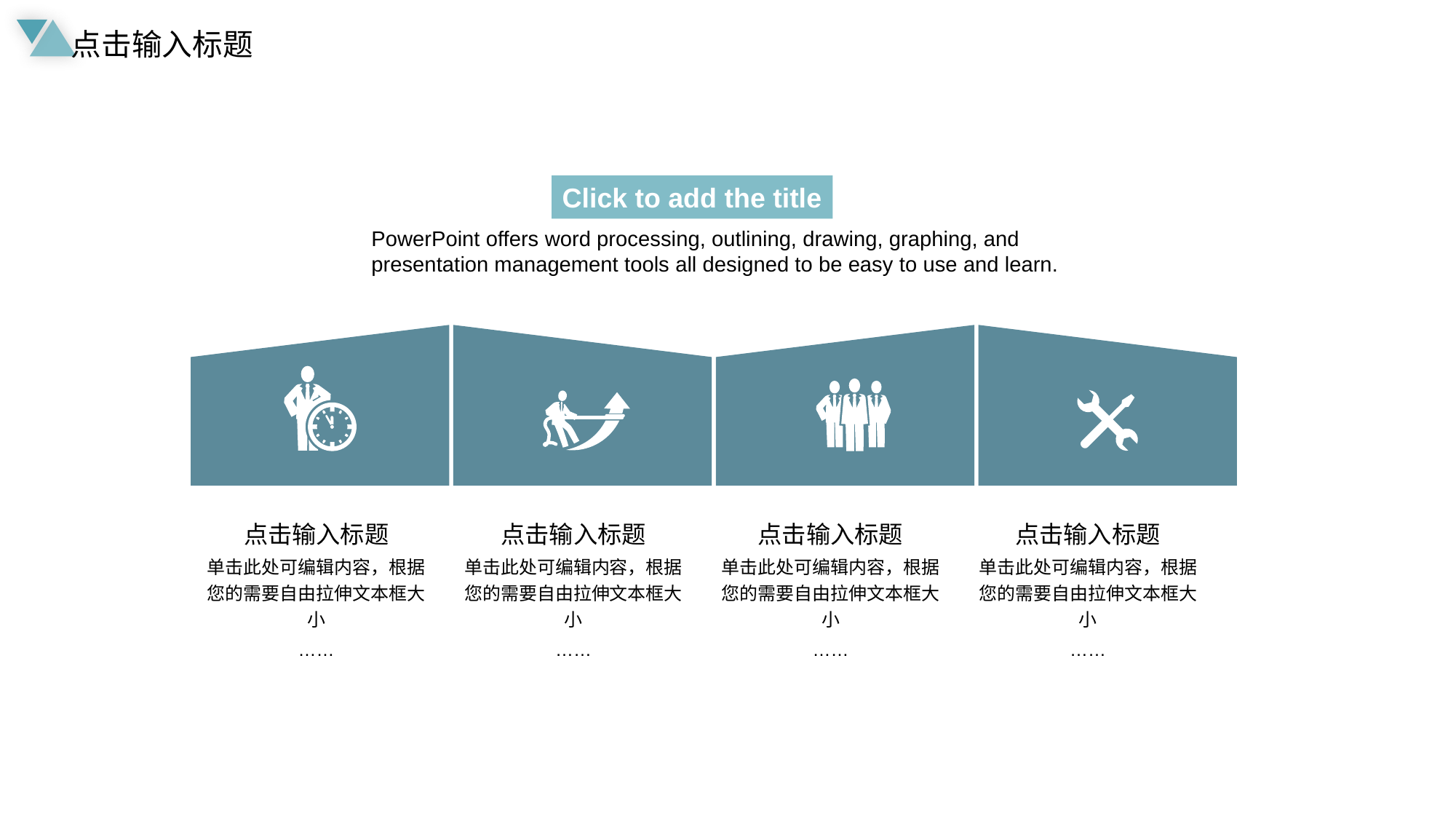

点击输入标题
Click to add the title
PowerPoint offers word processing, outlining, drawing, graphing, and presentation management tools all designed to be easy to use and learn.

点击输入标题
单击此处可编辑内容，根据您的需要自由拉伸文本框大小
……
点击输入标题
单击此处可编辑内容，根据您的需要自由拉伸文本框大小
……
点击输入标题
单击此处可编辑内容，根据您的需要自由拉伸文本框大小
……
点击输入标题
单击此处可编辑内容，根据您的需要自由拉伸文本框大小
……